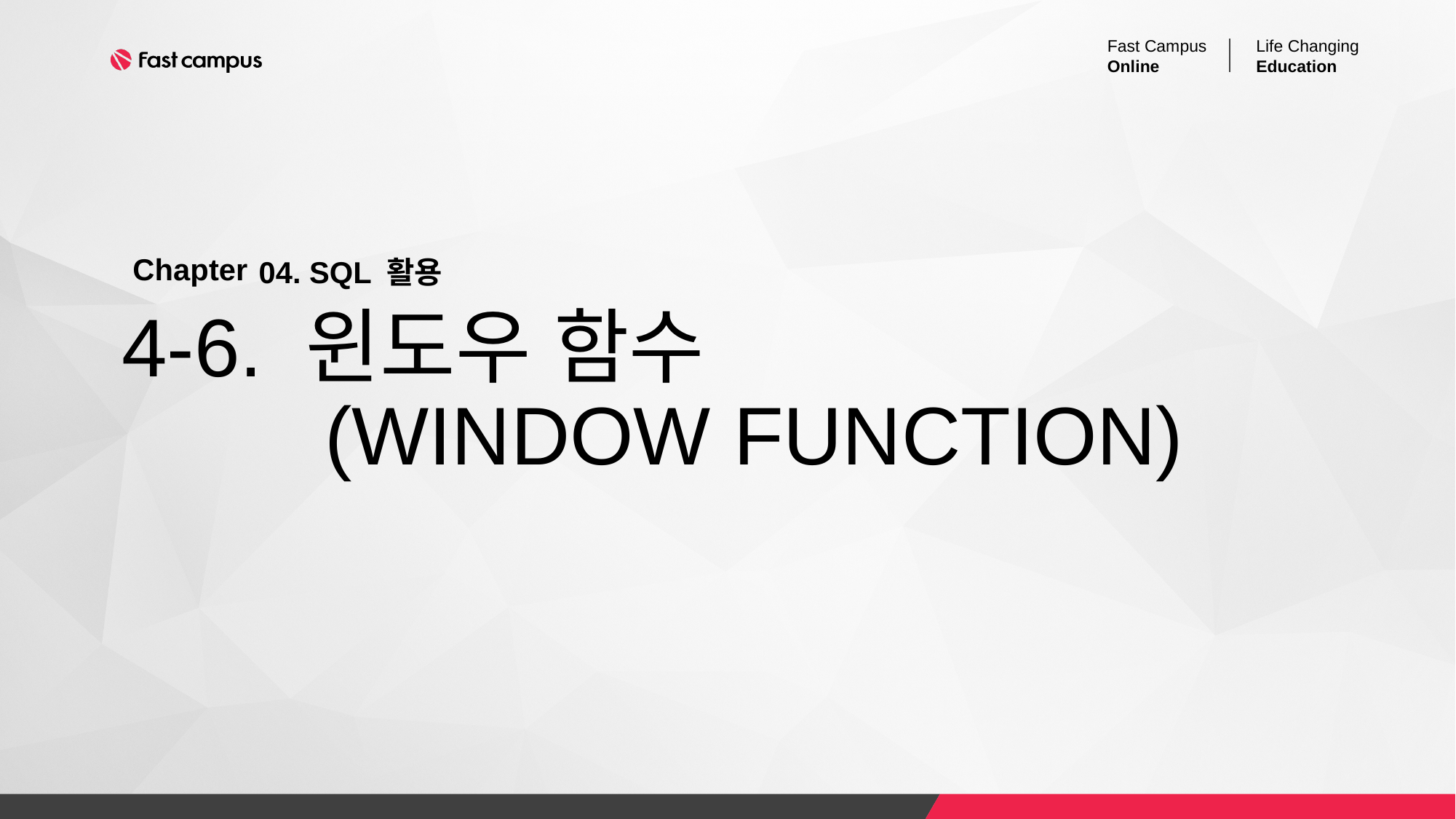

04. SQL 활용
# 4-6. 윈도우 함수 (WINDOW FUNCTION)